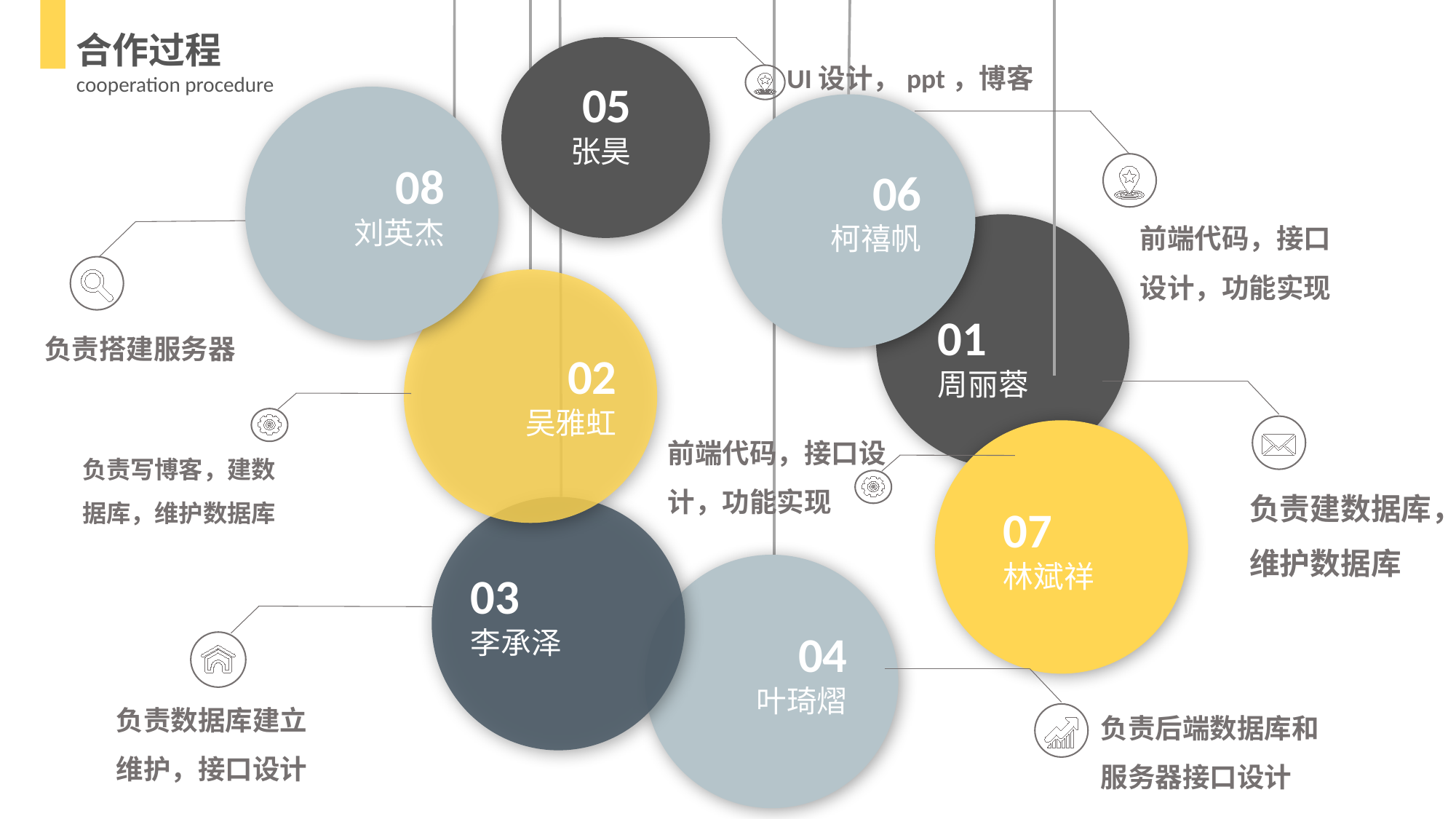

合作过程
cooperation procedure

UI设计，ppt，博客
05
张昊

08
刘英杰
06
柯禧帆
前端代码，接口设计，功能实现

01
周丽蓉
负责搭建服务器
02
吴雅虹

前端代码，接口设计，功能实现

负责写博客，建数据库，维护数据库

负责建数据库，维护数据库
07
林斌祥

03
李承泽

04
叶琦熠

负责数据库建立维护，接口设计
负责后端数据库和服务器接口设计